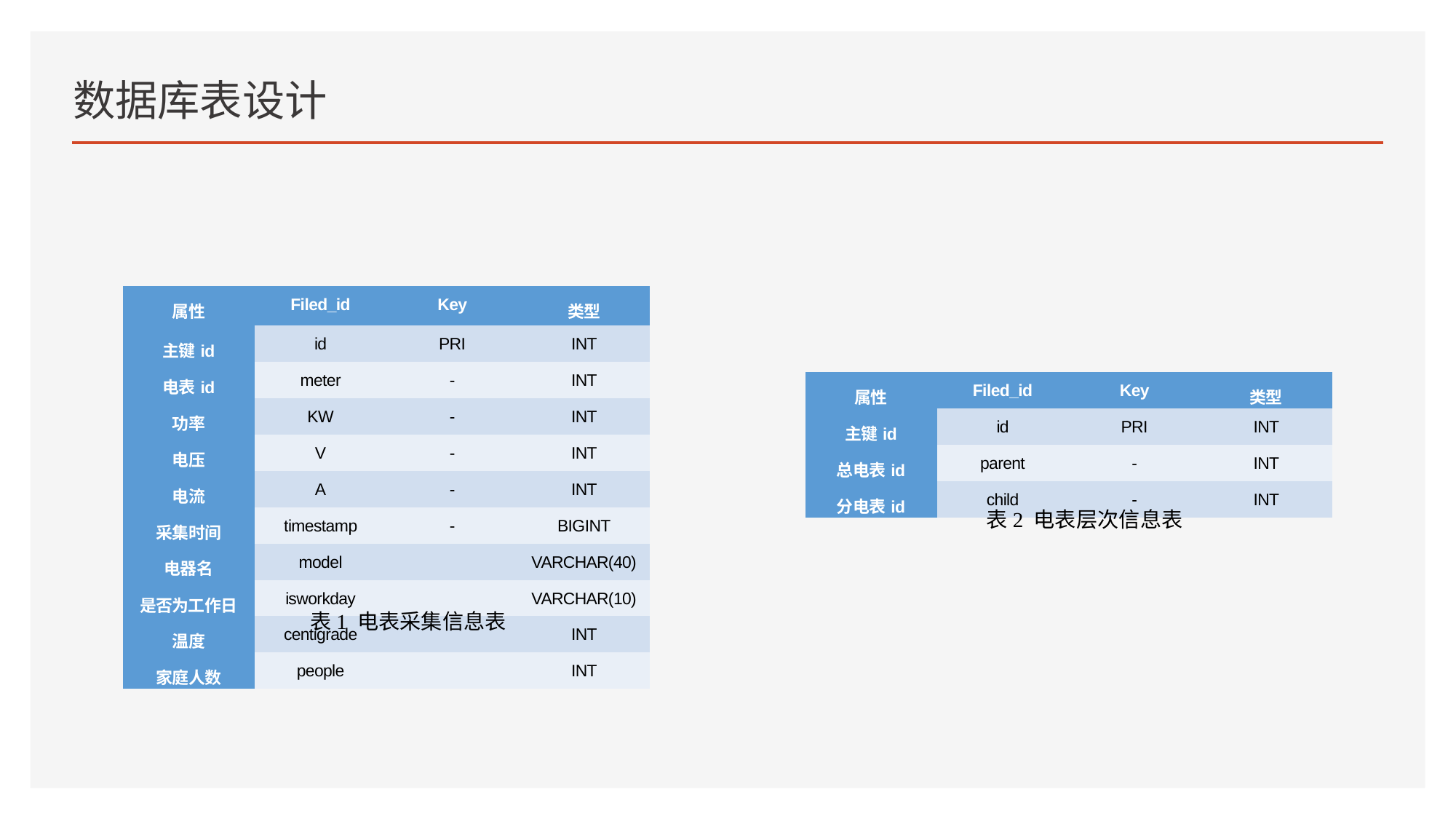

# 数据库表设计

| 属性 | Filed\_id | Key | 类型 |
| --- | --- | --- | --- |
| 主键id | id | PRI | INT |
| 电表id | meter | - | INT |
| 功率 | KW | - | INT |
| 电压 | V | - | INT |
| 电流 | A | - | INT |
| 采集时间 | timestamp | - | BIGINT |
| 电器名 | model |  | VARCHAR(40) |
| 是否为工作日 | isworkday |  | VARCHAR(10) |
| 温度 | centigrade |  | INT |
| 家庭人数 | people |  | INT |
| 属性 | Filed\_id | Key | 类型 |
| --- | --- | --- | --- |
| 主键id | id | PRI | INT |
| 总电表id | parent | - | INT |
| 分电表id | child | - | INT |
表2 电表层次信息表
表1 电表采集信息表